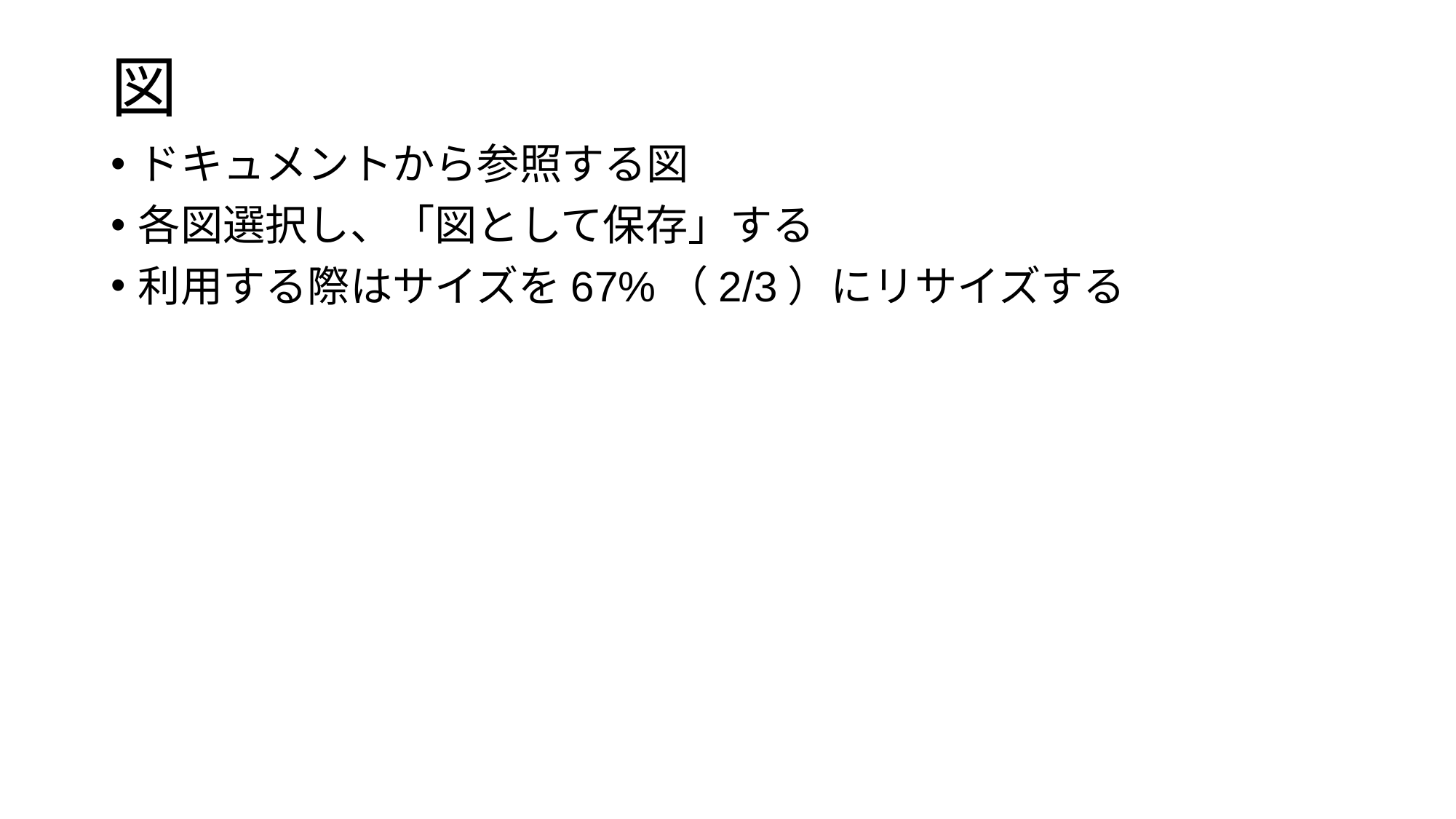

# 図
ドキュメントから参照する図
各図選択し、「図として保存」する
利用する際はサイズを67%（2/3）にリサイズする